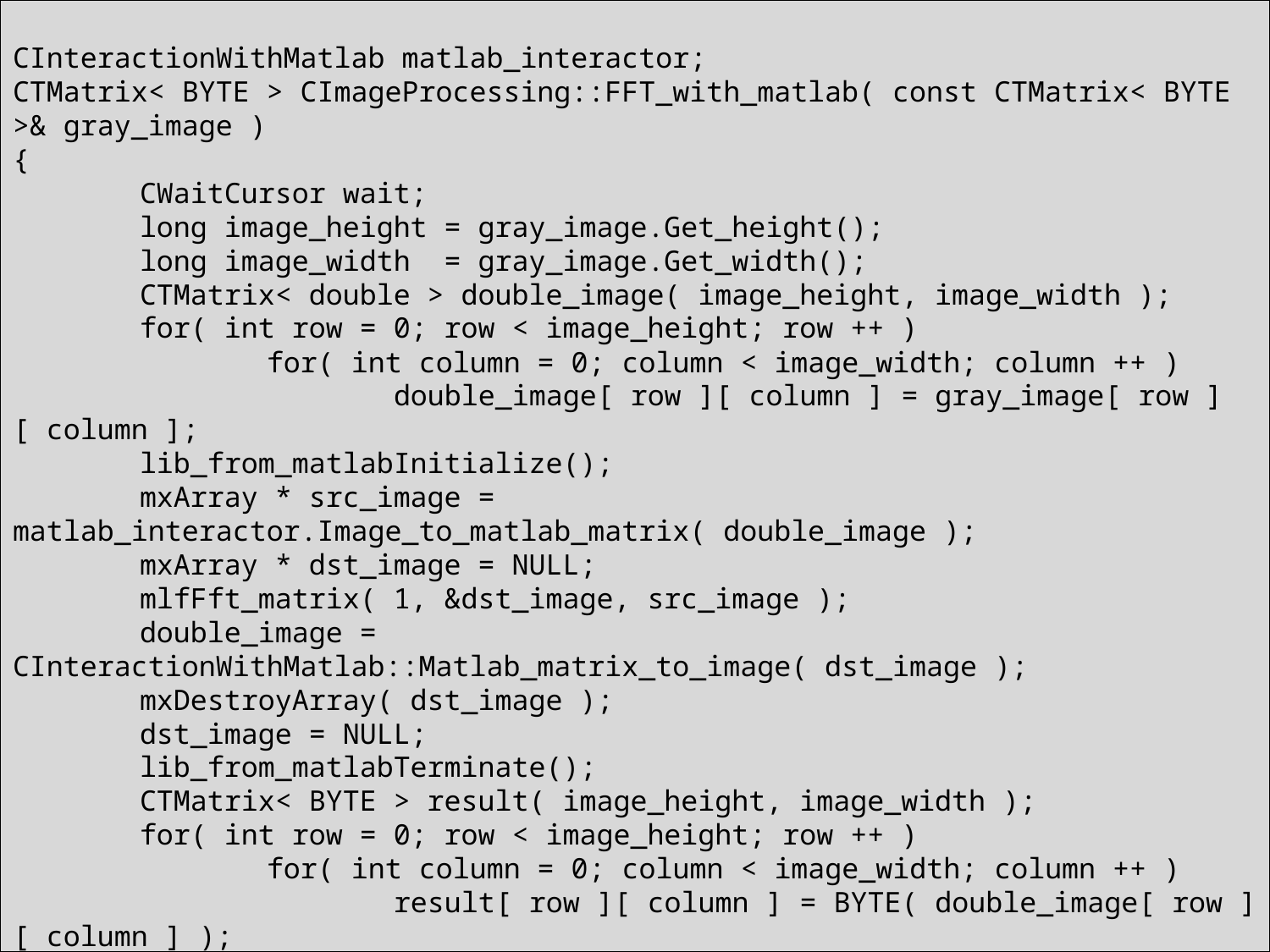

CInteractionWithMatlab matlab_interactor;
CTMatrix< BYTE > CImageProcessing::FFT_with_matlab( const CTMatrix< BYTE >& gray_image )
{
	CWaitCursor wait;
	long image_height = gray_image.Get_height();
	long image_width  = gray_image.Get_width();
	CTMatrix< double > double_image( image_height, image_width );
	for( int row = 0; row < image_height; row ++ )
		for( int column = 0; column < image_width; column ++ )
			double_image[ row ][ column ] = gray_image[ row ][ column ];
	lib_from_matlabInitialize();
	mxArray * src_image = matlab_interactor.Image_to_matlab_matrix( double_image );
	mxArray * dst_image = NULL;
	mlfFft_matrix( 1, &dst_image, src_image );
	double_image = CInteractionWithMatlab::Matlab_matrix_to_image( dst_image );
	mxDestroyArray( dst_image );
	dst_image = NULL;
	lib_from_matlabTerminate();
	CTMatrix< BYTE > result( image_height, image_width );
	for( int row = 0; row < image_height; row ++ )
		for( int column = 0; column < image_width; column ++ )
			result[ row ][ column ] = BYTE( double_image[ row ][ column ] );
	return result;
}
25
数字图像处理